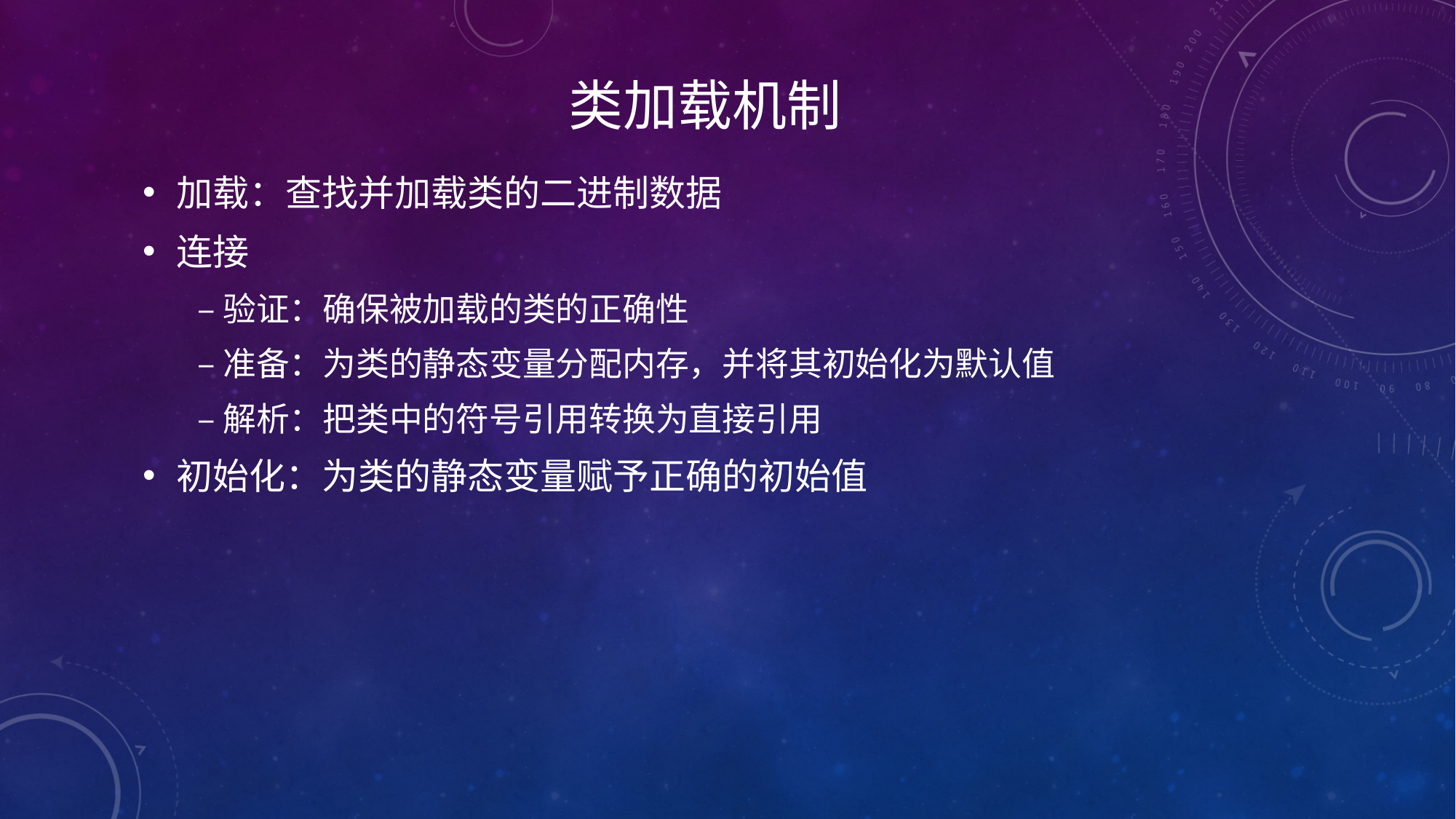

类加载机制
加载：查找并加载类的二进制数据
连接
–验证：确保被加载的类的正确性
–准备：为类的静态变量分配内存，并将其初始化为默认值
–解析：把类中的符号引用转换为直接引用
初始化：为类的静态变量赋予正确的初始值